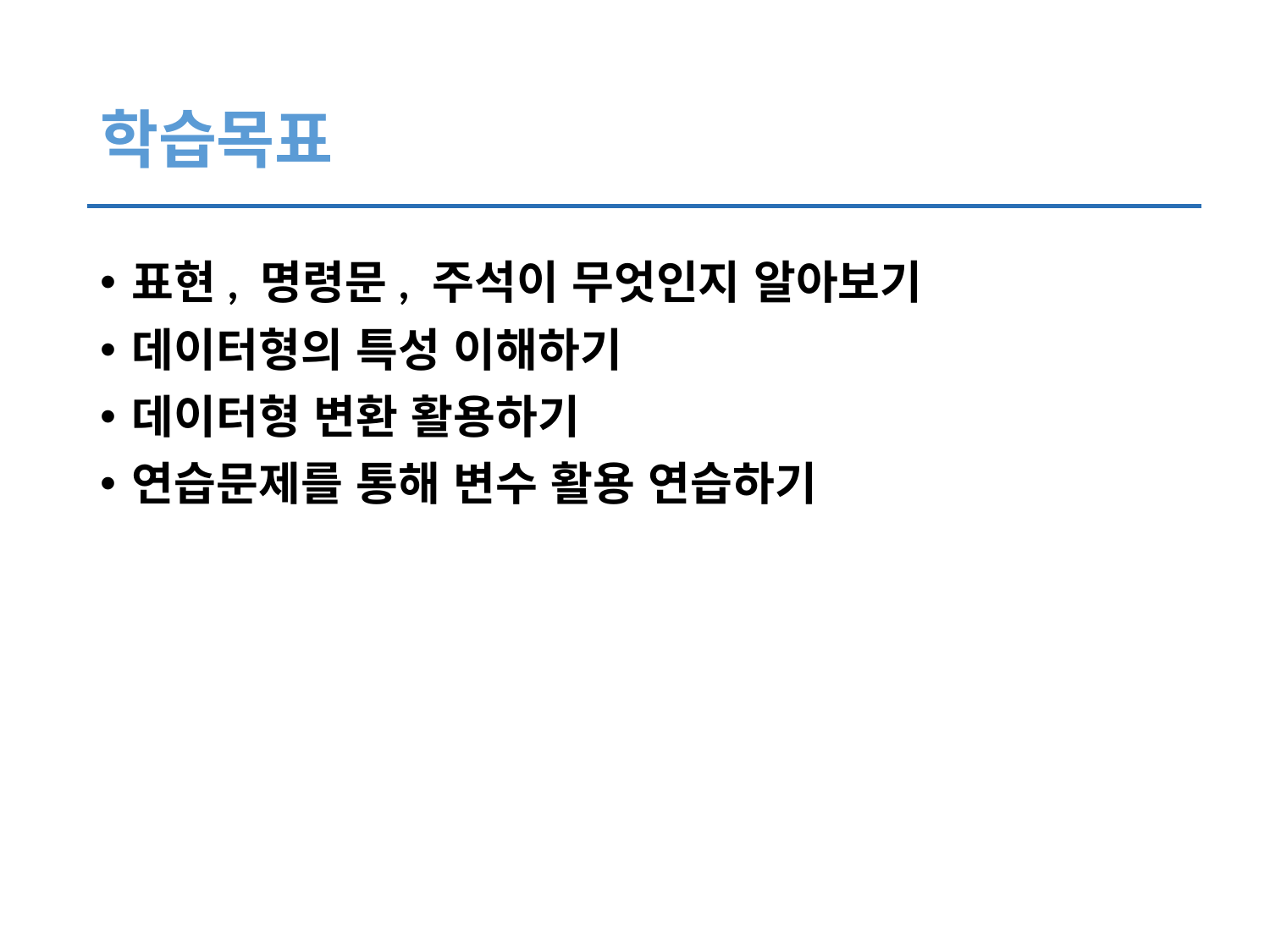

# 학습목표
표현, 명령문, 주석이 무엇인지 알아보기
데이터형의 특성 이해하기
데이터형 변환 활용하기
연습문제를 통해 변수 활용 연습하기